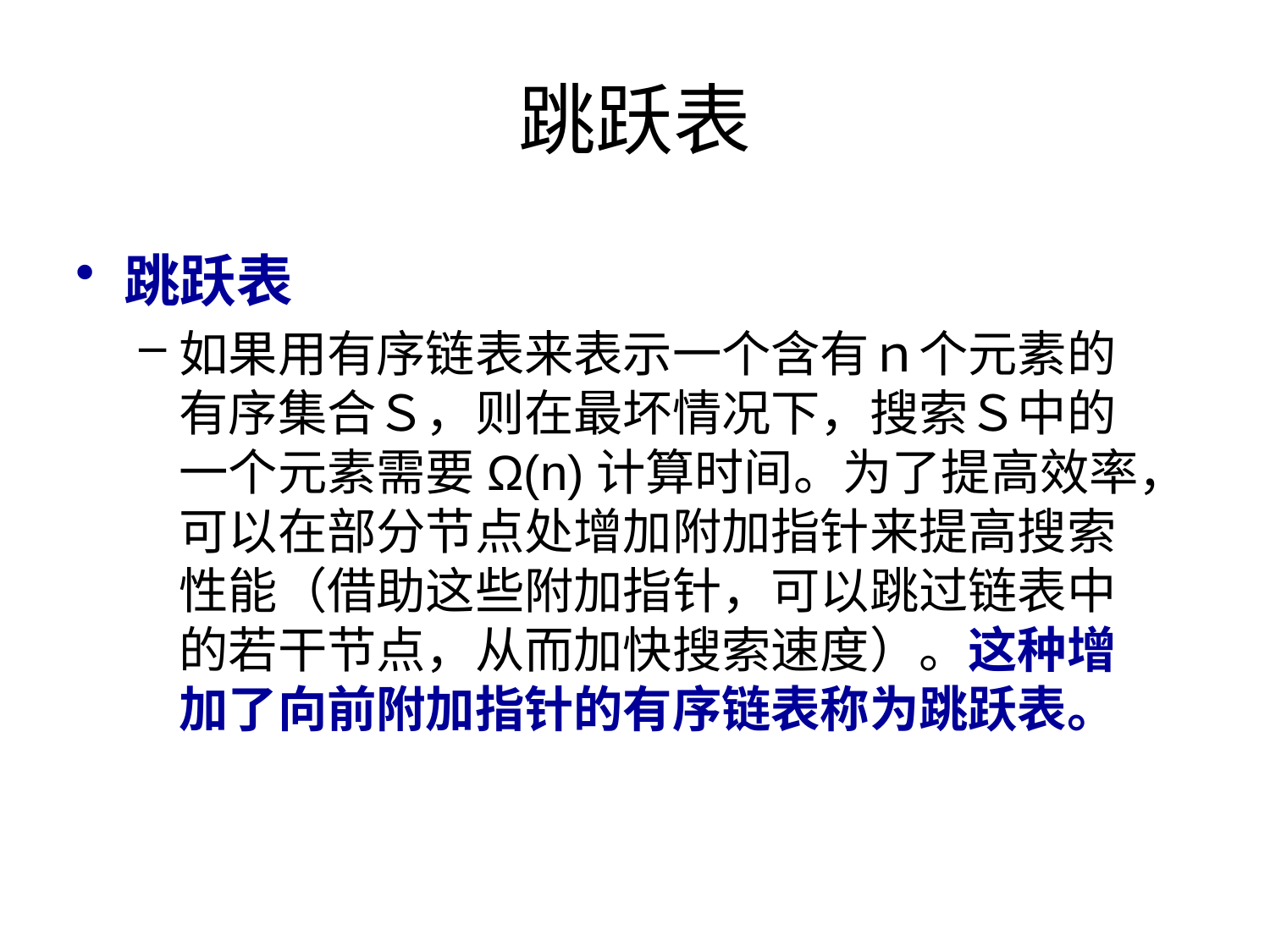

# 跳跃表
跳跃表
如果用有序链表来表示一个含有ｎ个元素的有序集合Ｓ，则在最坏情况下，搜索Ｓ中的一个元素需要Ω(n)计算时间。为了提高效率，可以在部分节点处增加附加指针来提高搜索性能（借助这些附加指针，可以跳过链表中的若干节点，从而加快搜索速度）。这种增加了向前附加指针的有序链表称为跳跃表。